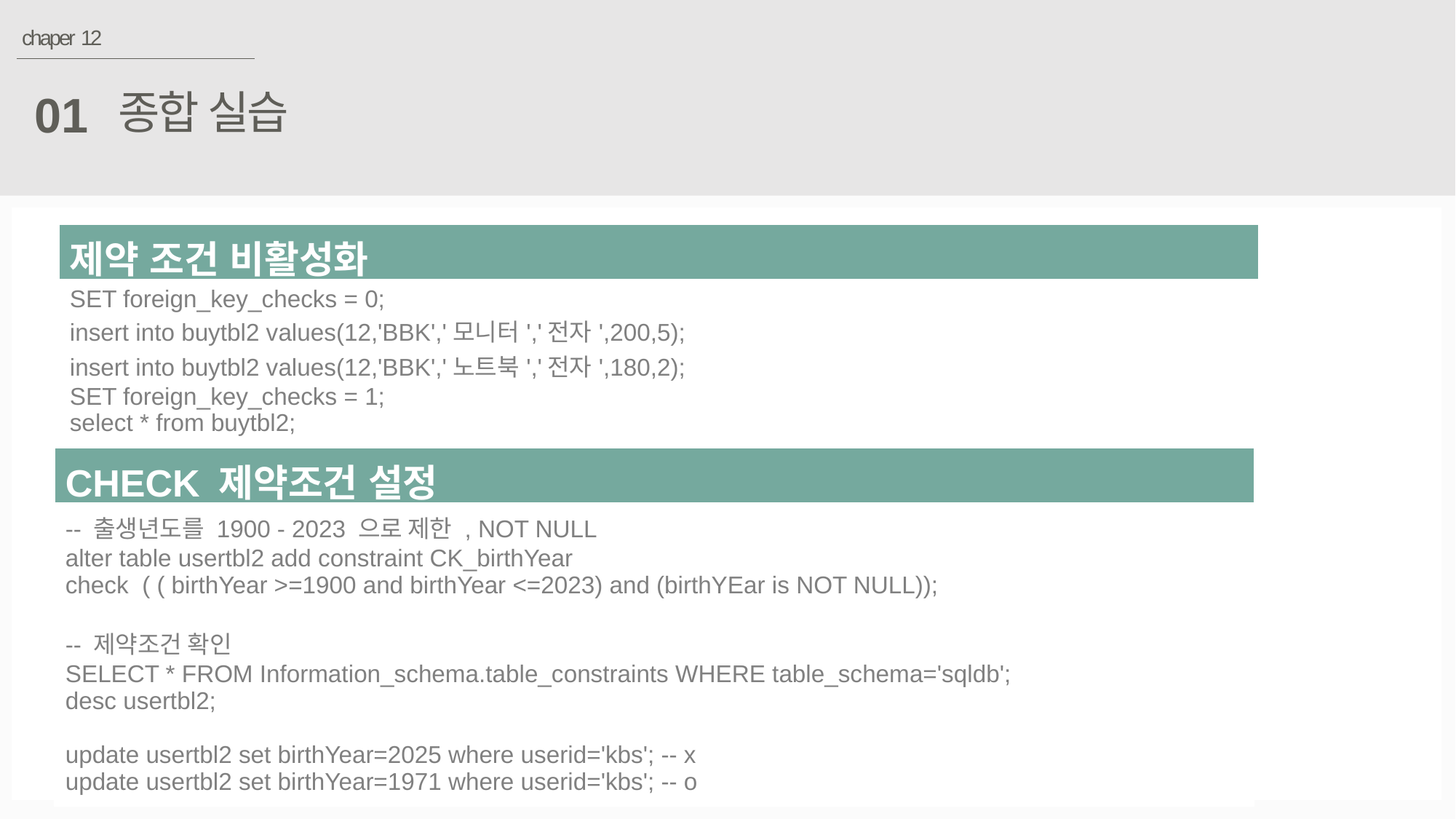

chaper  12
종합 실습
01

| 제약 조건 비활성화 |
| --- |
| SET foreign\_key\_checks = 0; insert into buytbl2 values(12,'BBK','모니터','전자',200,5); insert into buytbl2 values(12,'BBK','노트북','전자',180,2); SET foreign\_key\_checks = 1; select \* from buytbl2; |
| CHECK 제약조건 설정 |
| --- |
| -- 출생년도를 1900 - 2023 으로 제한 , NOT NULL alter table usertbl2 add constraint CK\_birthYear check ( ( birthYear >=1900 and birthYear <=2023) and (birthYEar is NOT NULL)); -- 제약조건 확인 SELECT \* FROM Information\_schema.table\_constraints WHERE table\_schema='sqldb'; desc usertbl2; update usertbl2 set birthYear=2025 where userid='kbs'; -- x update usertbl2 set birthYear=1971 where userid='kbs'; -- o |